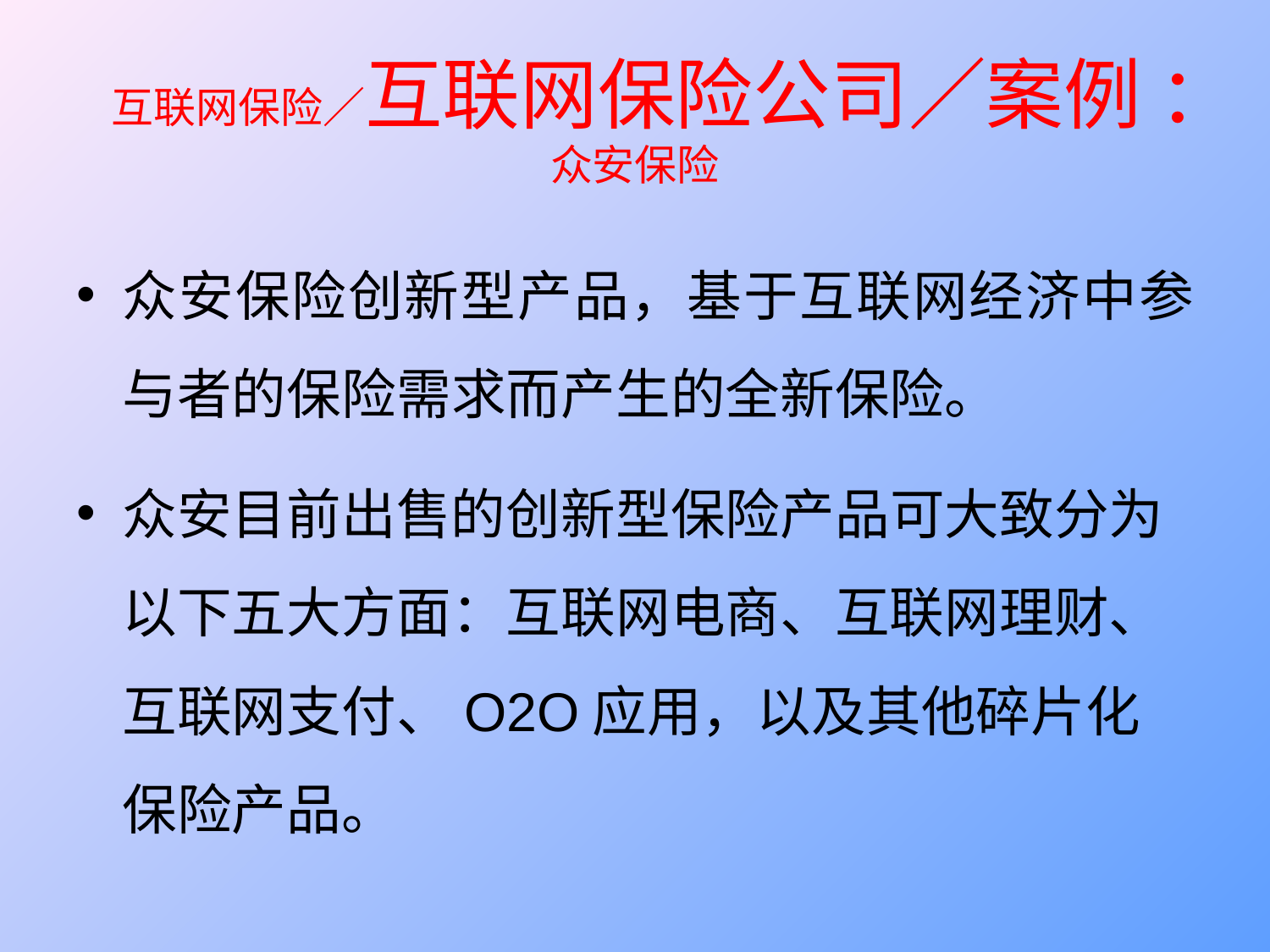

# 互联网保险／互联网保险公司／案例 ：众安保险
众安保险创新型产品，基于互联网经济中参与者的保险需求而产生的全新保险。
众安目前出售的创新型保险产品可大致分为以下五大方面：互联网电商、互联网理财、互联网支付、O2O应用，以及其他碎片化保险产品。